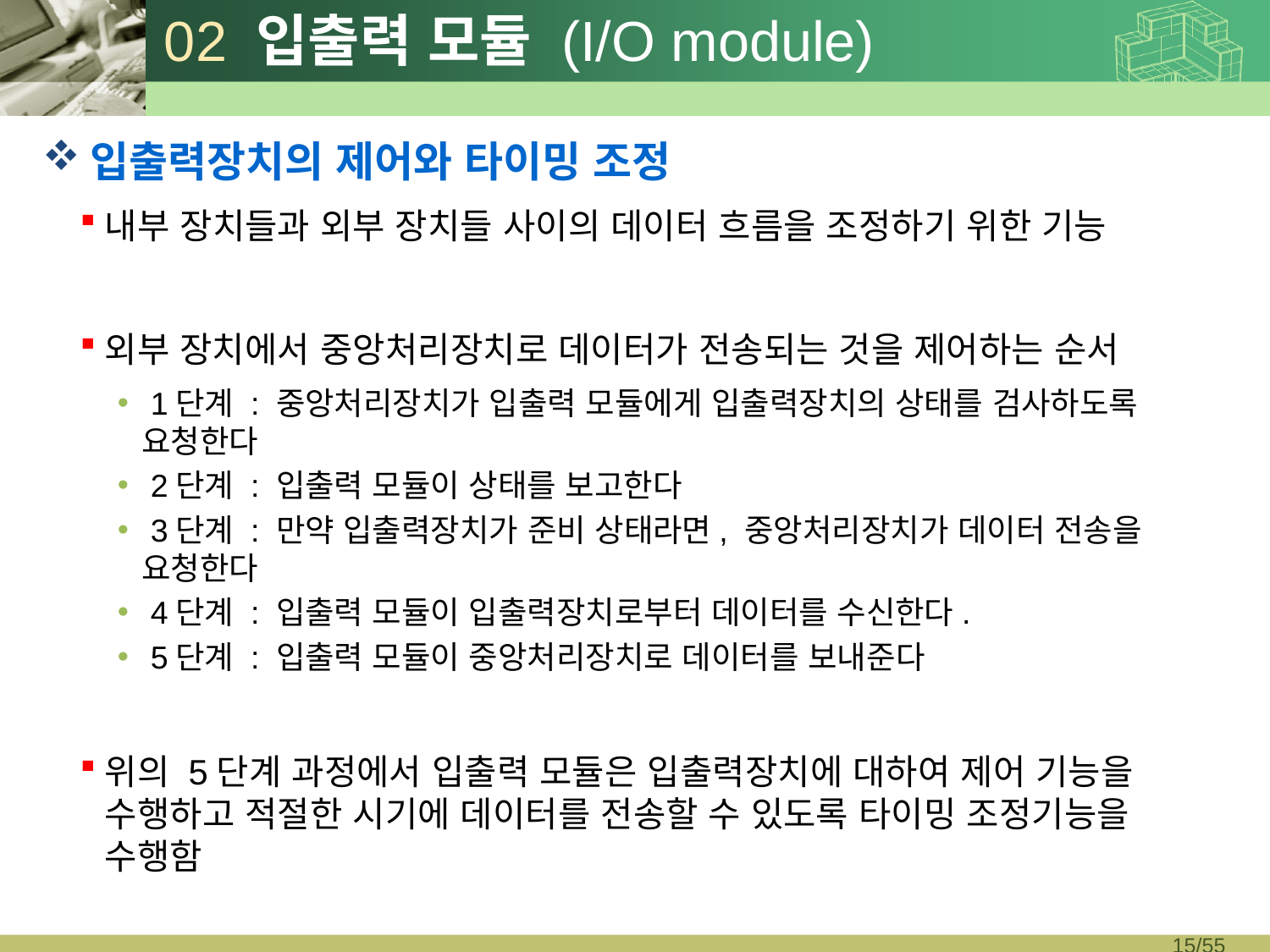

# 02 입출력 모듈 (I/O module)
입출력장치의 제어와 타이밍 조정
내부 장치들과 외부 장치들 사이의 데이터 흐름을 조정하기 위한 기능

외부 장치에서 중앙처리장치로 데이터가 전송되는 것을 제어하는 순서
 1단계 : 중앙처리장치가 입출력 모듈에게 입출력장치의 상태를 검사하도록 요청한다
 2단계 : 입출력 모듈이 상태를 보고한다
 3단계 : 만약 입출력장치가 준비 상태라면, 중앙처리장치가 데이터 전송을 요청한다
 4단계 : 입출력 모듈이 입출력장치로부터 데이터를 수신한다.
 5단계 : 입출력 모듈이 중앙처리장치로 데이터를 보내준다

위의 5단계 과정에서 입출력 모듈은 입출력장치에 대하여 제어 기능을 수행하고 적절한 시기에 데이터를 전송할 수 있도록 타이밍 조정기능을 수행함